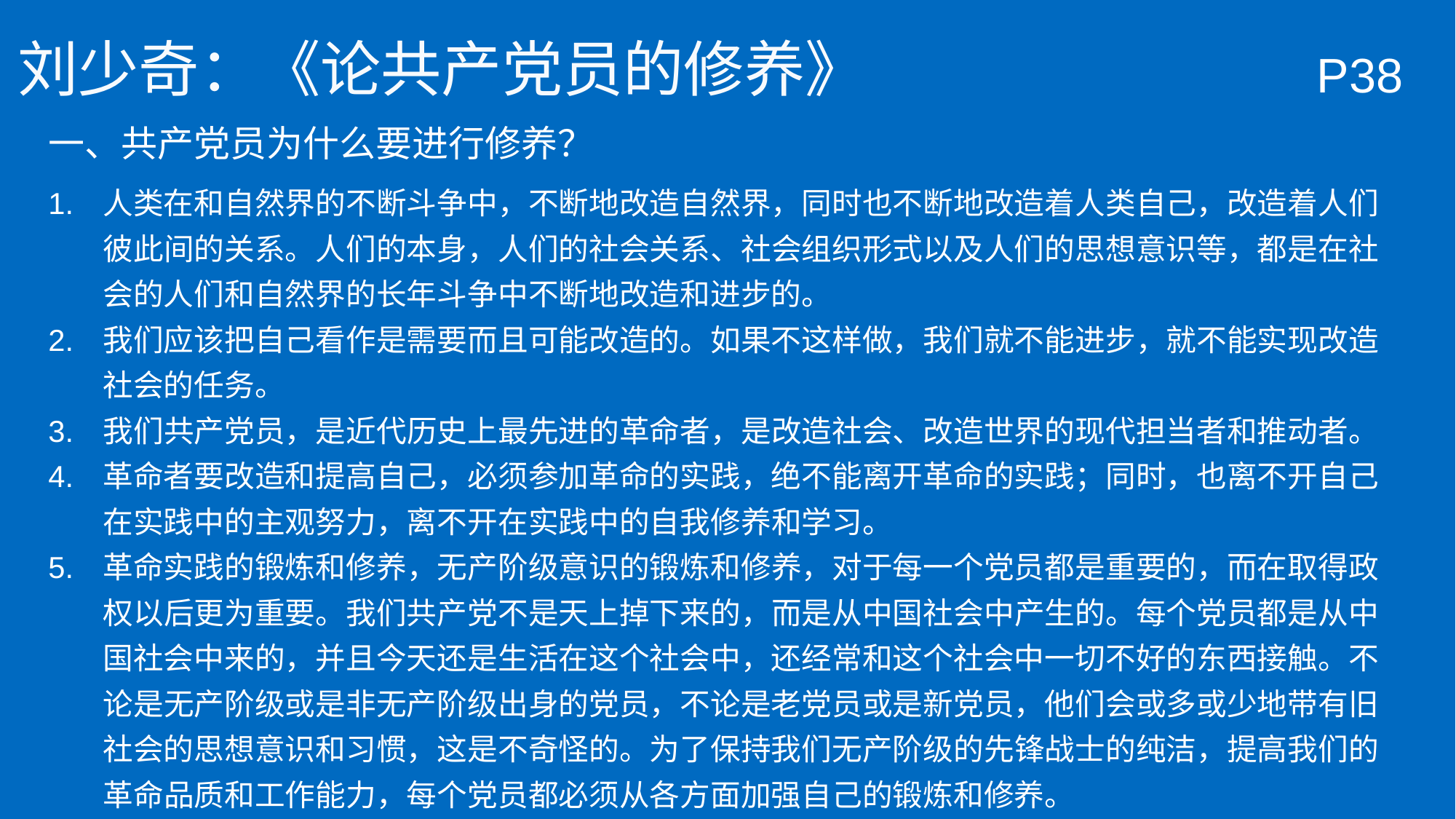

刘少奇：《论共产党员的修养》
P38
一、共产党员为什么要进行修养？
人类在和自然界的不断斗争中，不断地改造自然界，同时也不断地改造着人类自己，改造着人们彼此间的关系。人们的本身，人们的社会关系、社会组织形式以及人们的思想意识等，都是在社会的人们和自然界的长年斗争中不断地改造和进步的。
我们应该把自己看作是需要而且可能改造的。如果不这样做，我们就不能进步，就不能实现改造社会的任务。
我们共产党员，是近代历史上最先进的革命者，是改造社会、改造世界的现代担当者和推动者。
革命者要改造和提高自己，必须参加革命的实践，绝不能离开革命的实践；同时，也离不开自己在实践中的主观努力，离不开在实践中的自我修养和学习。
革命实践的锻炼和修养，无产阶级意识的锻炼和修养，对于每一个党员都是重要的，而在取得政权以后更为重要。我们共产党不是天上掉下来的，而是从中国社会中产生的。每个党员都是从中国社会中来的，并且今天还是生活在这个社会中，还经常和这个社会中一切不好的东西接触。不论是无产阶级或是非无产阶级出身的党员，不论是老党员或是新党员，他们会或多或少地带有旧社会的思想意识和习惯，这是不奇怪的。为了保持我们无产阶级的先锋战士的纯洁，提高我们的革命品质和工作能力，每个党员都必须从各方面加强自己的锻炼和修养。